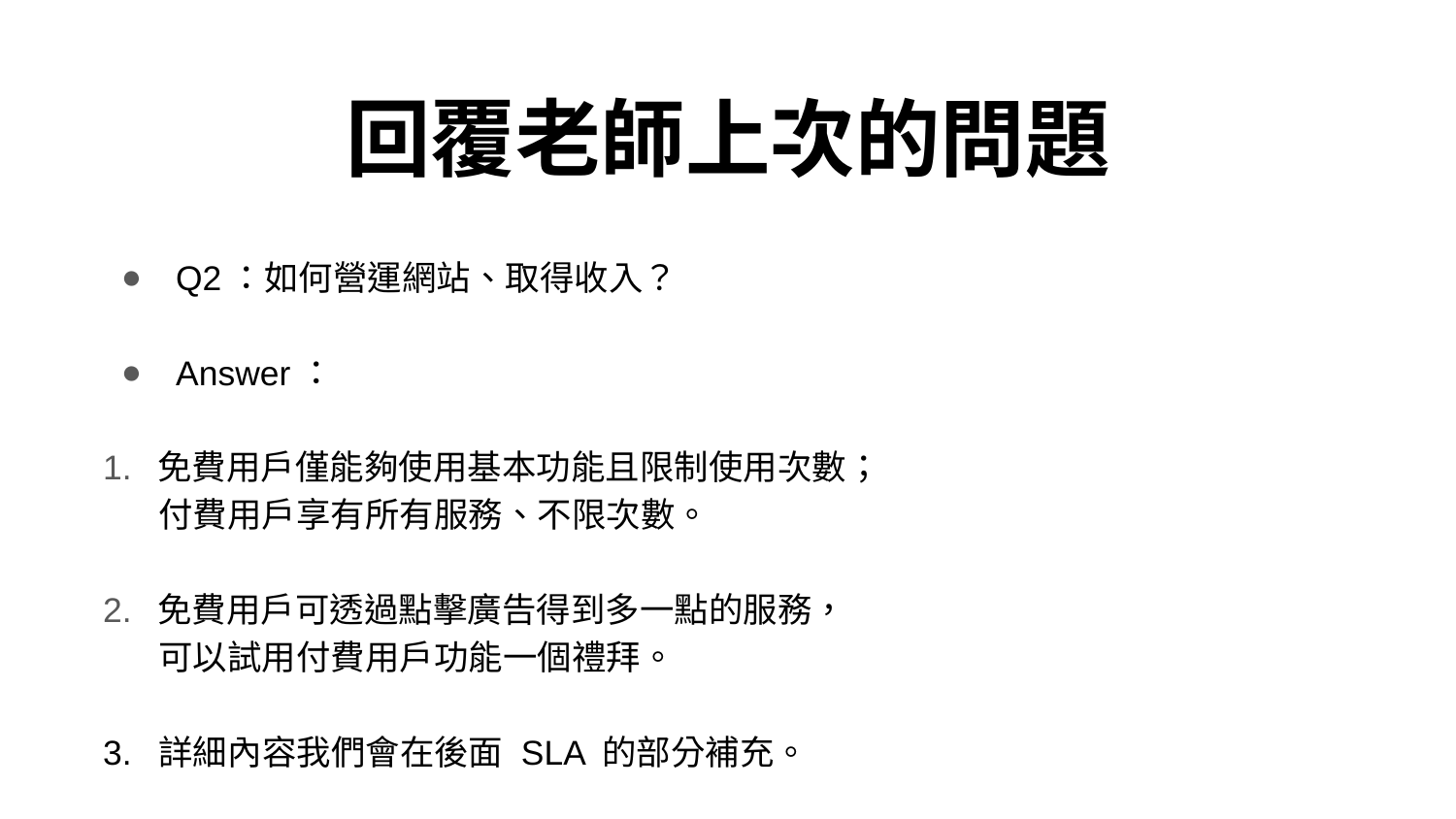

# 回覆老師上次的問題
Q2：如何營運網站、取得收入？

Answer：

免費用戶僅能夠使用基本功能且限制使用次數；
     付費用戶享有所有服務、不限次數。

免費用戶可透過點擊廣告得到多一點的服務，
     可以試用付費用戶功能一個禮拜。

3.  詳細內容我們會在後面 SLA 的部分補充。